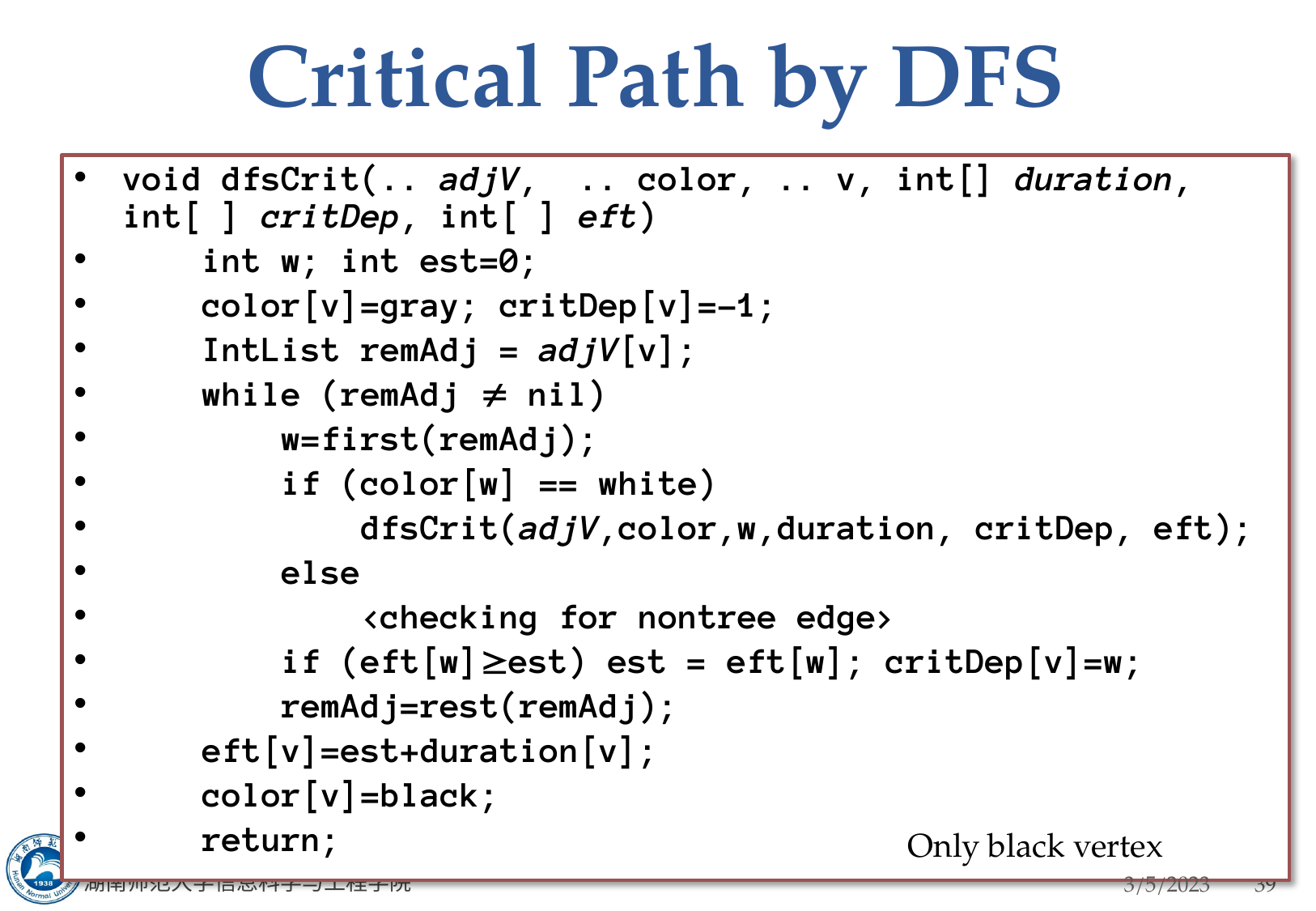

# Critical Path by DFS
void dfsCrit(.. adjV,  .. color, .. v, int[] duration,   int[ ] critDep, int[ ] eft)
    int w; int est=0;
    color[v]=gray; critDep[v]=-1;
    IntList remAdj = adjV[v];
    while (remAdj ≠ nil)
        w=first(remAdj);
        if (color[w] == white)
            dfsCrit(adjV,color,w,duration, critDep, eft);
        else
            <checking for nontree edge>
        if (eft[w]≥est) est = eft[w]; critDep[v]=w;
        remAdj=rest(remAdj);
    eft[v]=est+duration[v];
    color[v]=black;
    return;

Only black vertex
湖南师范大学信息科学与工程学院
3/5/2023
39